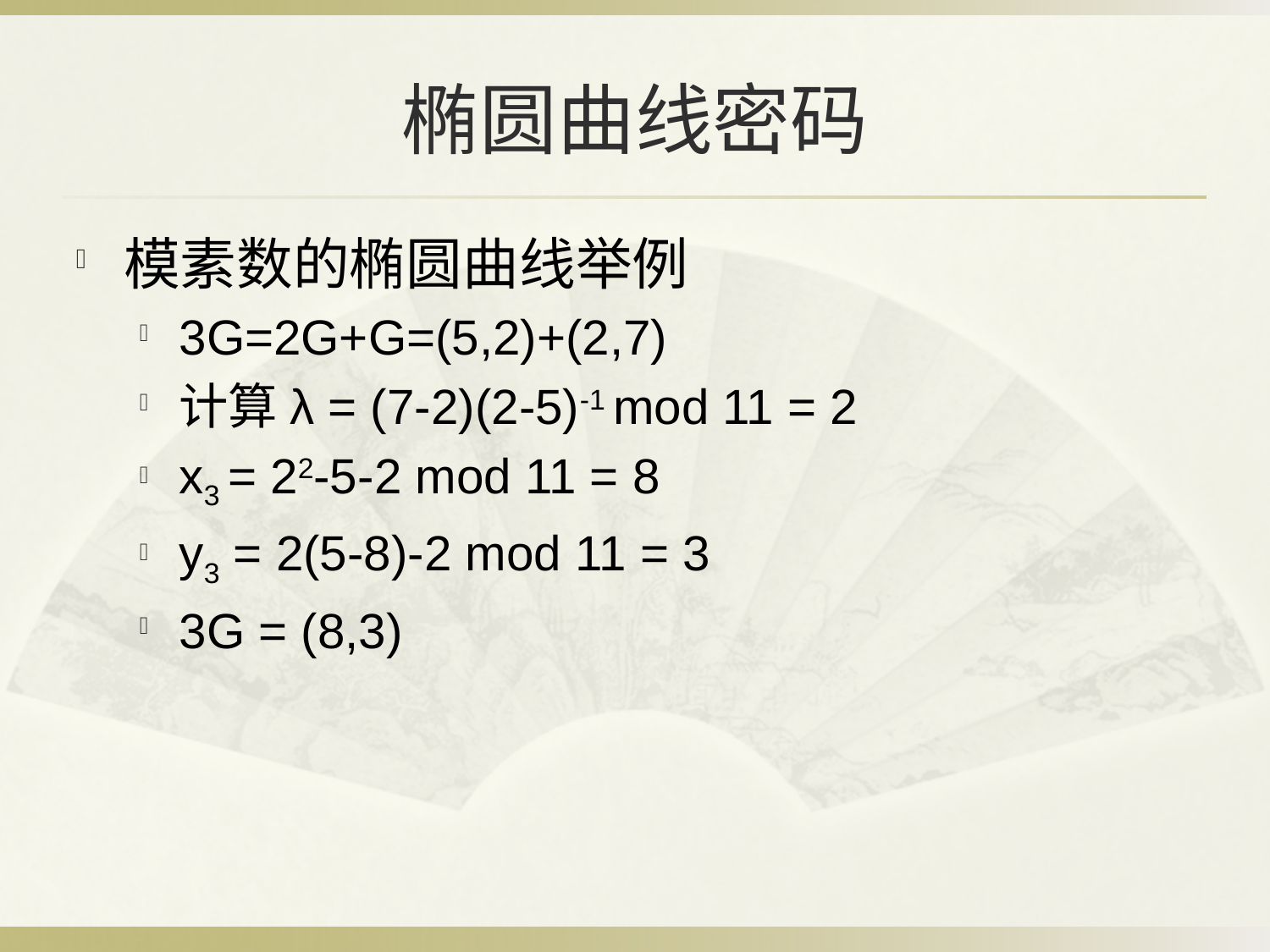

# 椭圆曲线密码
模素数的椭圆曲线举例
3G=2G+G=(5,2)+(2,7)
计算λ = (7-2)(2-5)-1 mod 11 = 2
x3 = 22-5-2 mod 11 = 8
y3 = 2(5-8)-2 mod 11 = 3
3G = (8,3)